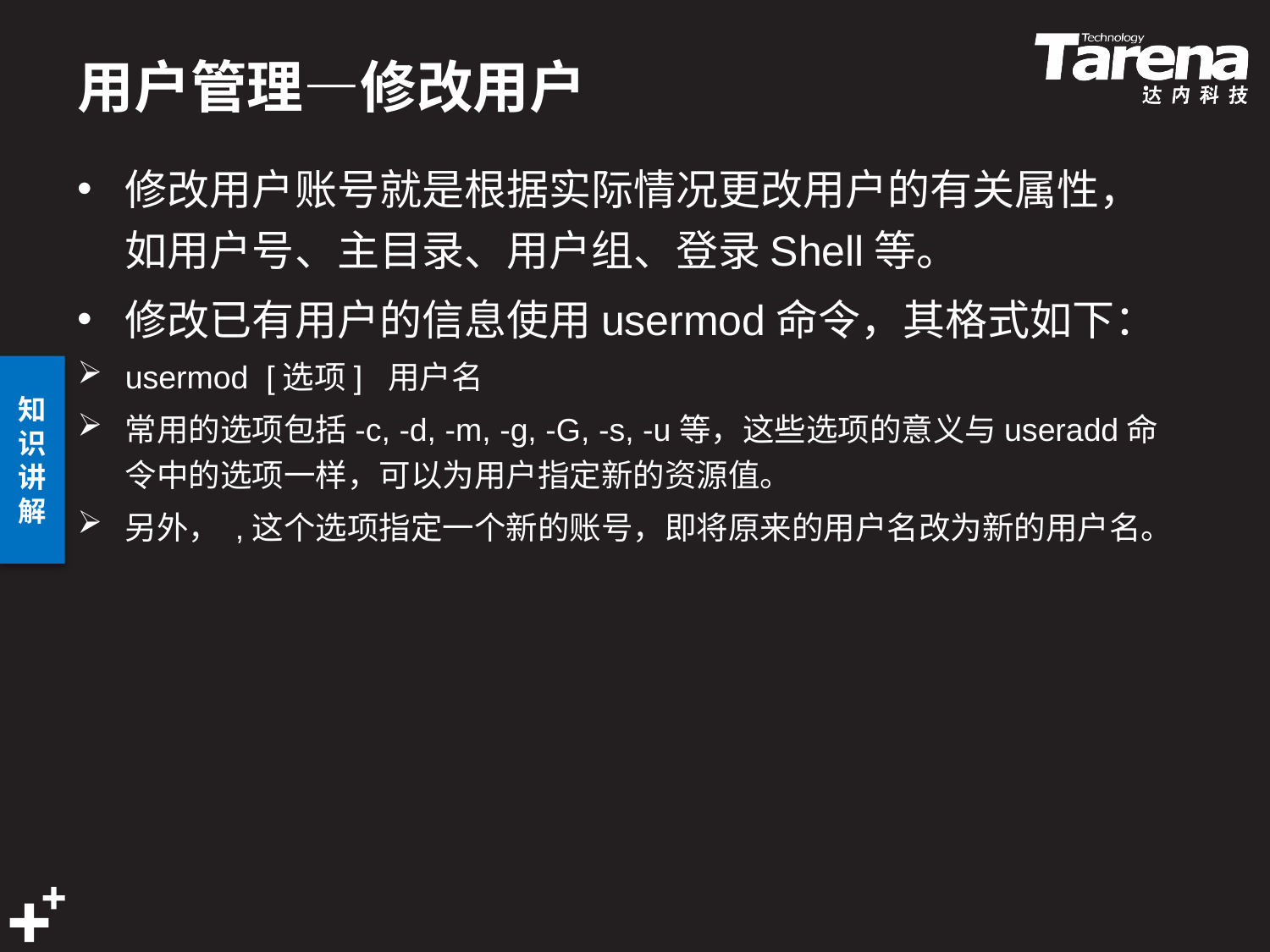

# 用户管理—修改用户
修改用户账号就是根据实际情况更改用户的有关属性，如用户号、主目录、用户组、登录Shell等。
修改已有用户的信息使用usermod命令，其格式如下：
usermod  [选项]  用户名
常用的选项包括-c, -d, -m, -g, -G, -s, -u等，这些选项的意义与useradd命令中的选项一样，可以为用户指定新的资源值。
另外， ,这个选项指定一个新的账号，即将原来的用户名改为新的用户名。